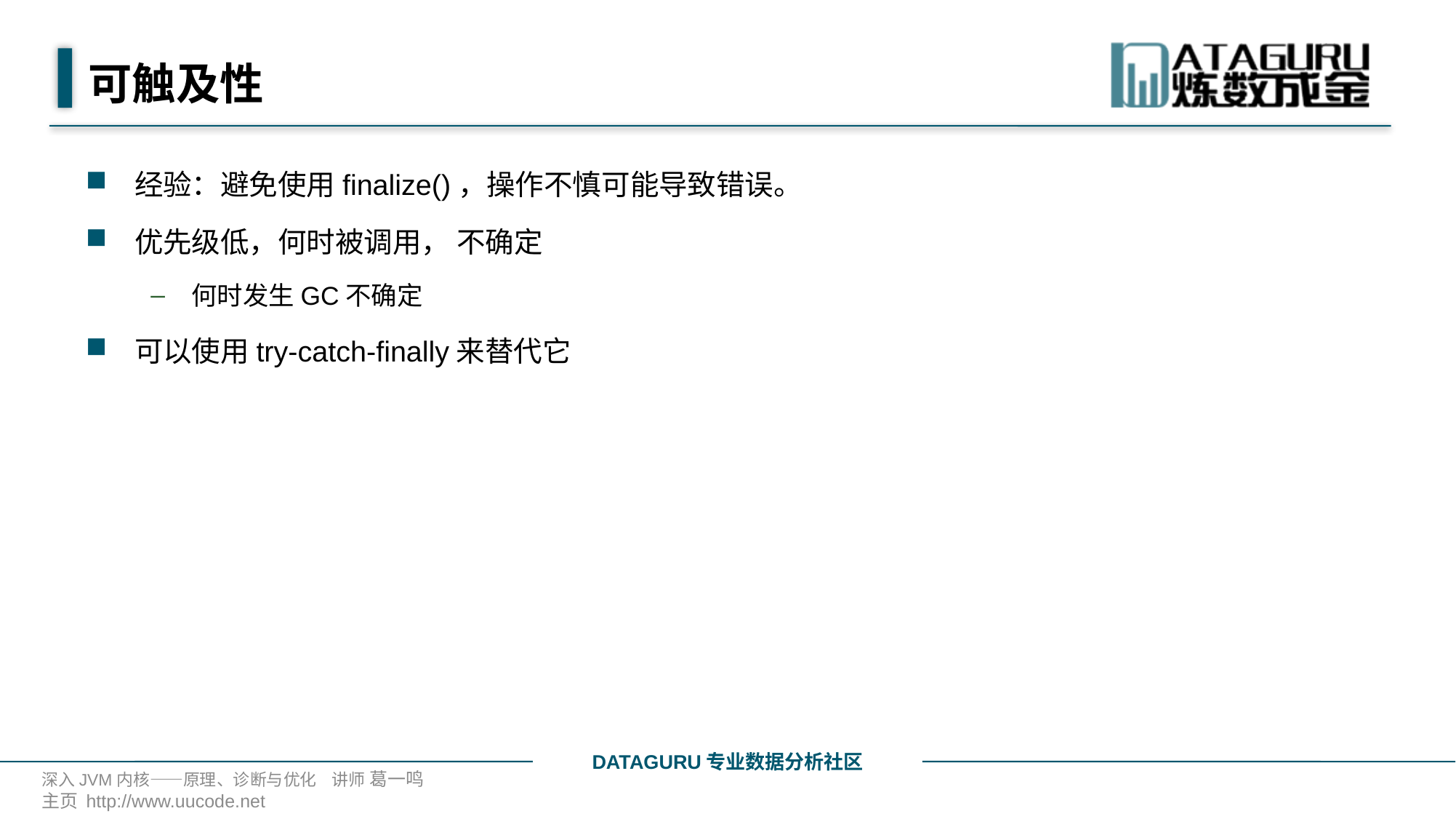

# 可触及性
经验：避免使用finalize()，操作不慎可能导致错误。
优先级低，何时被调用， 不确定
何时发生GC不确定
可以使用try-catch-finally来替代它